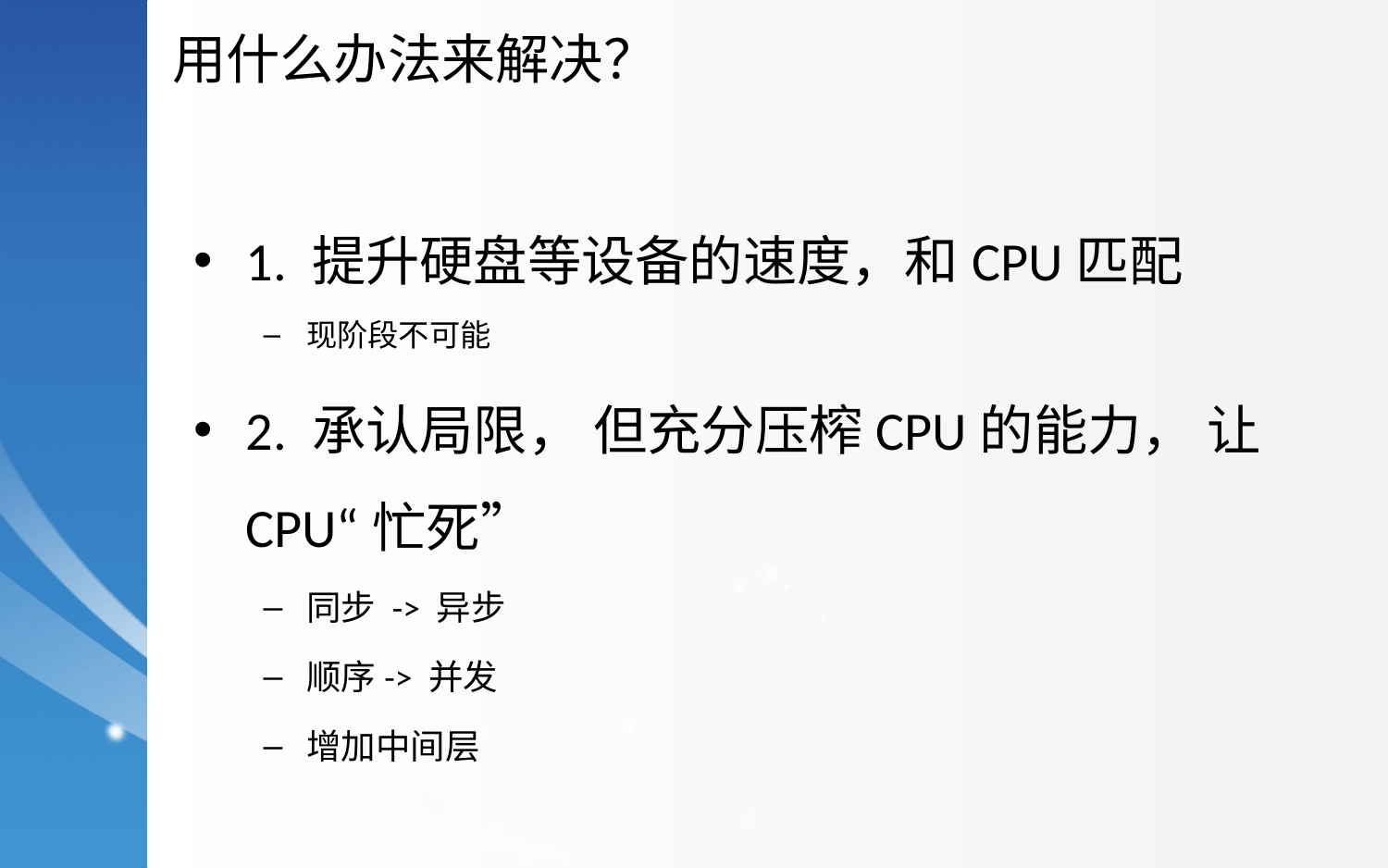

用什么办法来解决？

1. 提升硬盘等设备的速度，和CPU匹配
现阶段不可能
2. 承认局限， 但充分压榨CPU的能力， 让CPU“忙死”
同步 -> 异步
顺序-> 并发
增加中间层